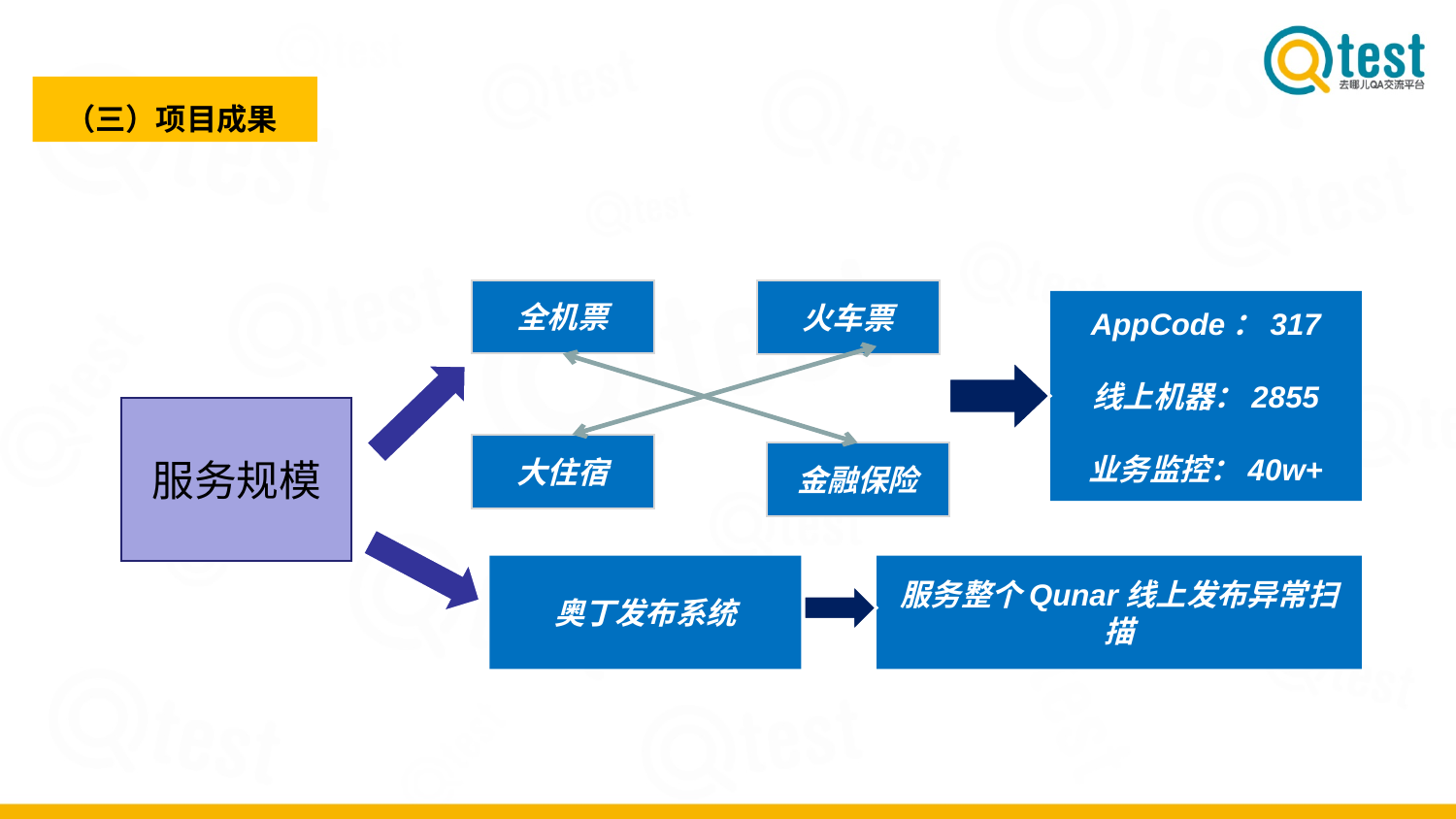

（三）项目成果

全机票

火车票
AppCode：317

线上机器：2855

业务监控：40w+

服务规模

大住宿

金融保险

奥丁发布系统
服务整个Qunar线上发布异常扫描